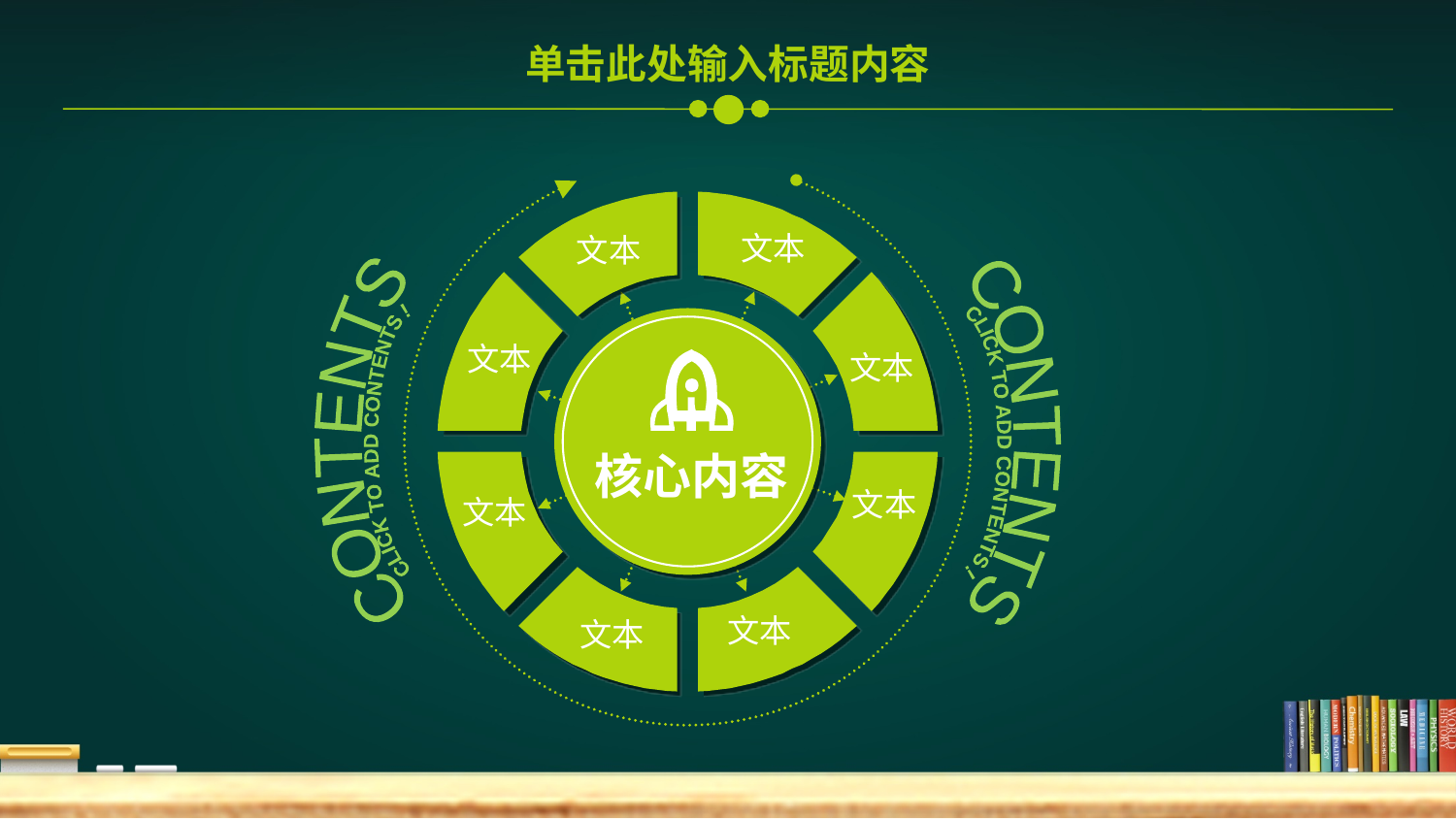

单击此处输入标题内容

文本
文本
CONTENTS
CLICK TO ADD CONTENTS !
CONTENTS
CLICK TO ADD CONTENTS !

文本
文本

核心内容

文本
文本

文本
文本